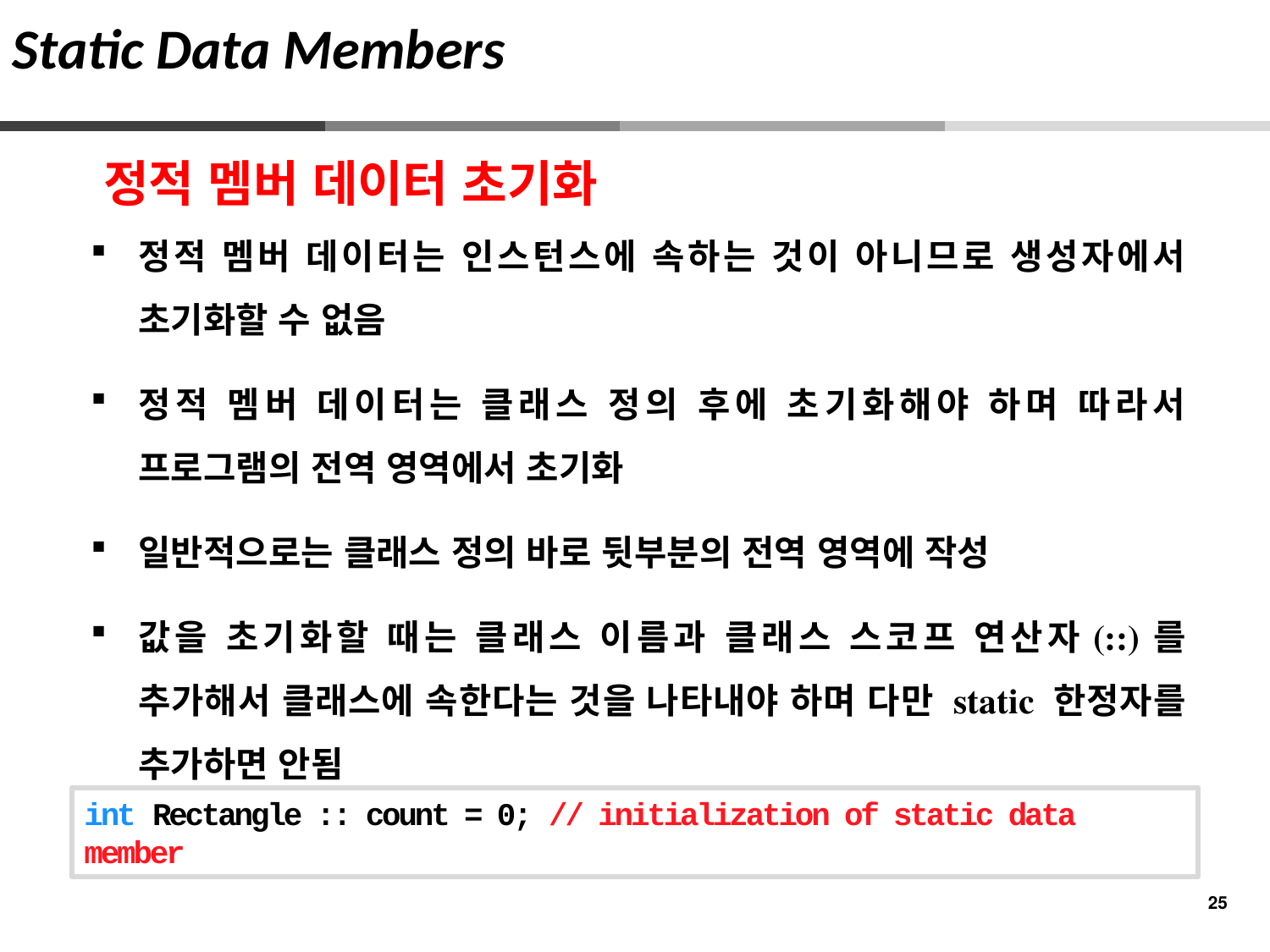

Static Data Members
정적 멤버 데이터 초기화
정적 멤버 데이터는 인스턴스에 속하는 것이 아니므로 생성자에서 초기화할 수 없음
정적 멤버 데이터는 클래스 정의 후에 초기화해야 하며 따라서 프로그램의 전역 영역에서 초기화
일반적으로는 클래스 정의 바로 뒷부분의 전역 영역에 작성
값을 초기화할 때는 클래스 이름과 클래스 스코프 연산자(::)를 추가해서 클래스에 속한다는 것을 나타내야 하며 다만 static 한정자를 추가하면 안됨
int Rectangle :: count = 0; // initialization of static data member